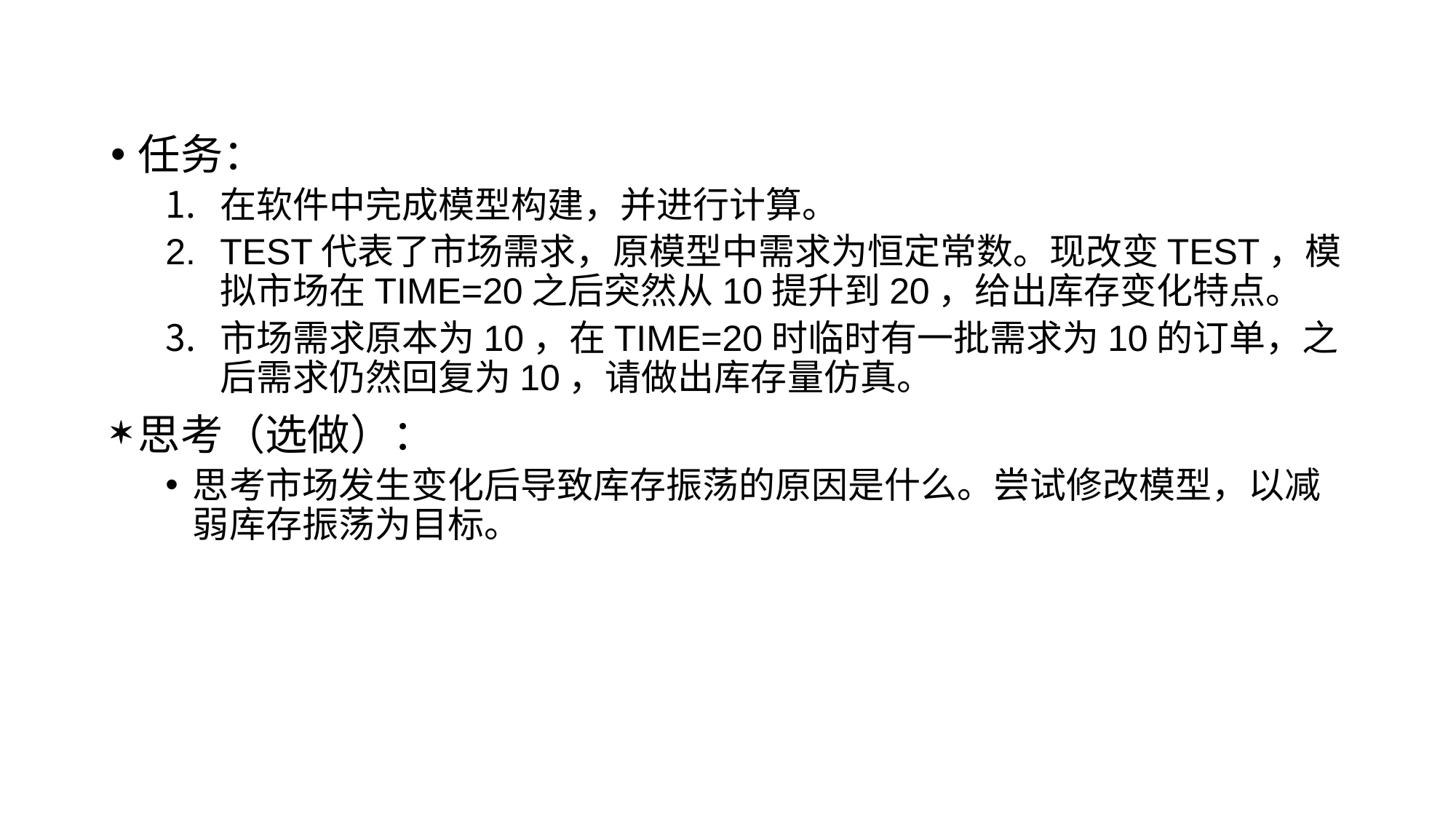

任务：
在软件中完成模型构建，并进行计算。
TEST代表了市场需求，原模型中需求为恒定常数。现改变TEST，模拟市场在TIME=20之后突然从10提升到20，给出库存变化特点。
市场需求原本为10，在TIME=20时临时有一批需求为10的订单，之后需求仍然回复为10，请做出库存量仿真。
思考（选做）：
思考市场发生变化后导致库存振荡的原因是什么。尝试修改模型，以减弱库存振荡为目标。